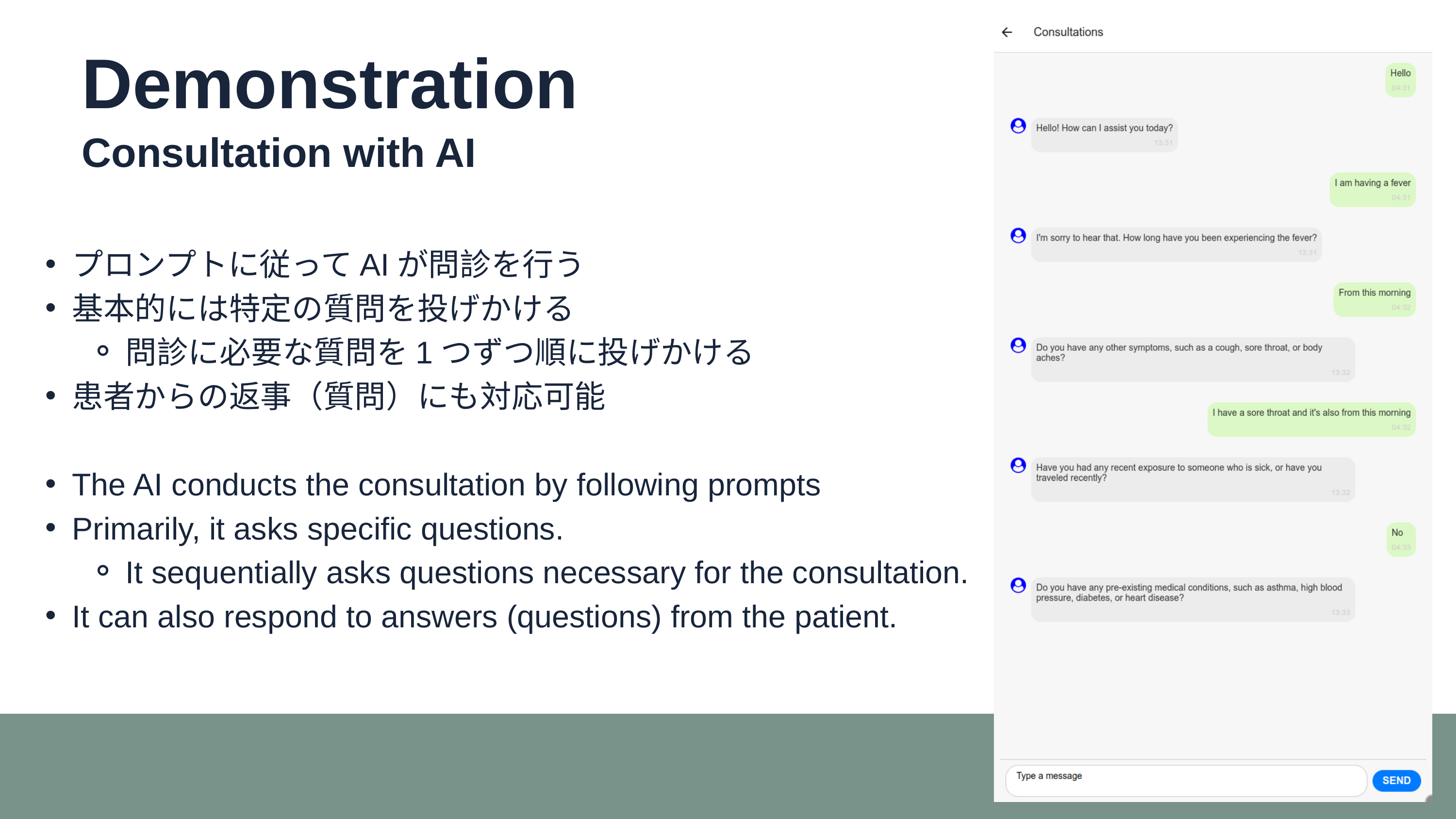

Demonstration
Consultation with AI
プロンプトに従ってAIが問診を行う
基本的には特定の質問を投げかける
問診に必要な質問を1つずつ順に投げかける
患者からの返事（質問）にも対応可能

The AI conducts the consultation by following prompts
Primarily, it asks specific questions.
It sequentially asks questions necessary for the consultation.
It can also respond to answers (questions) from the patient.